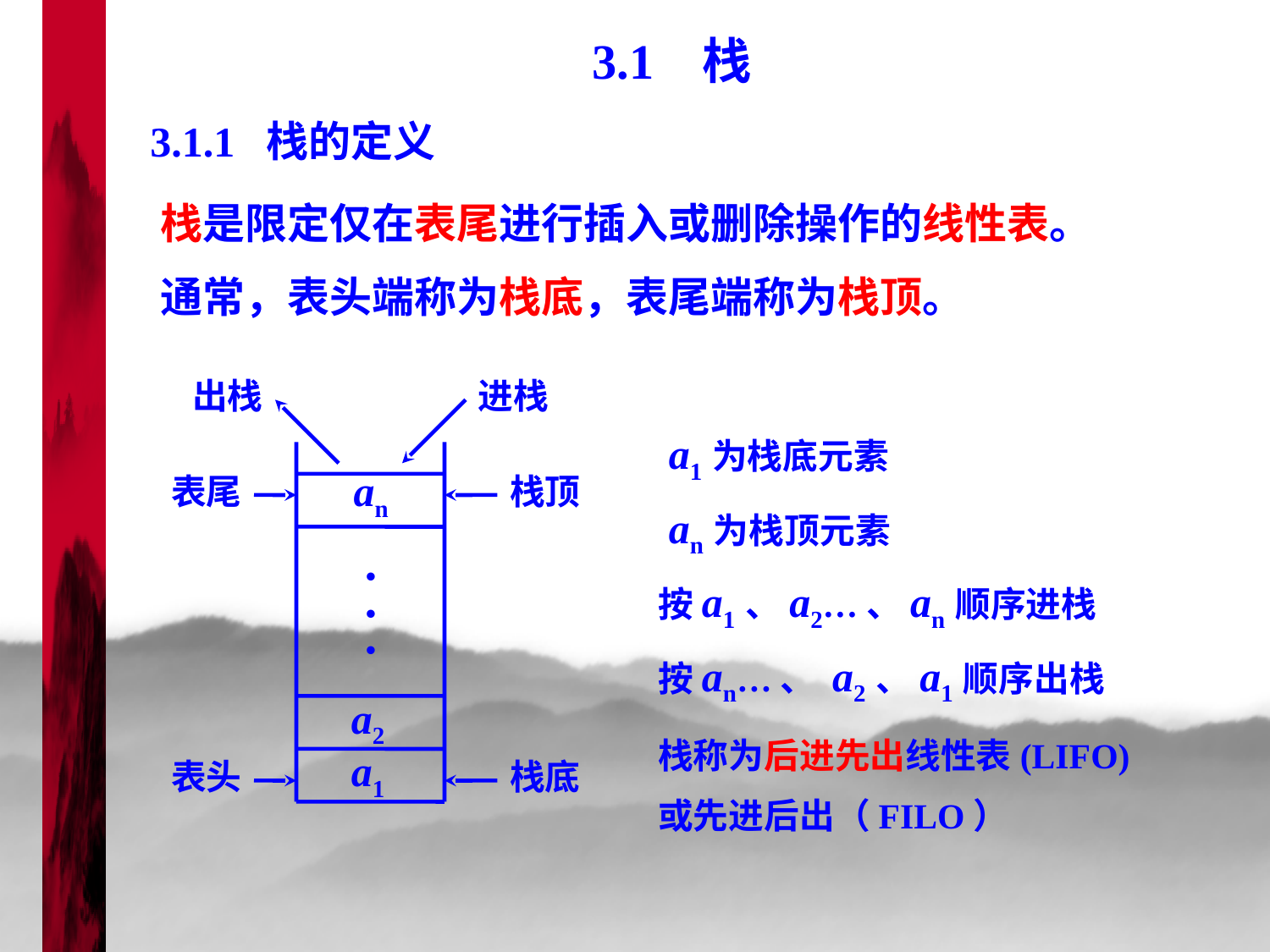

3.1   栈
3.1.1  栈的定义
栈是限定仅在表尾进行插入或删除操作的线性表。
通常，表头端称为栈底，表尾端称为栈顶。
出栈

进栈

a1为栈底元素

an
表尾

.  .  .
a2

a1
表头

栈顶

栈底

an为栈顶元素
按a1、a2…、an顺序进栈
按an…、 a2、a1顺序出栈
栈称为后进先出线性表(LIFO)
或先进后出（FILO）